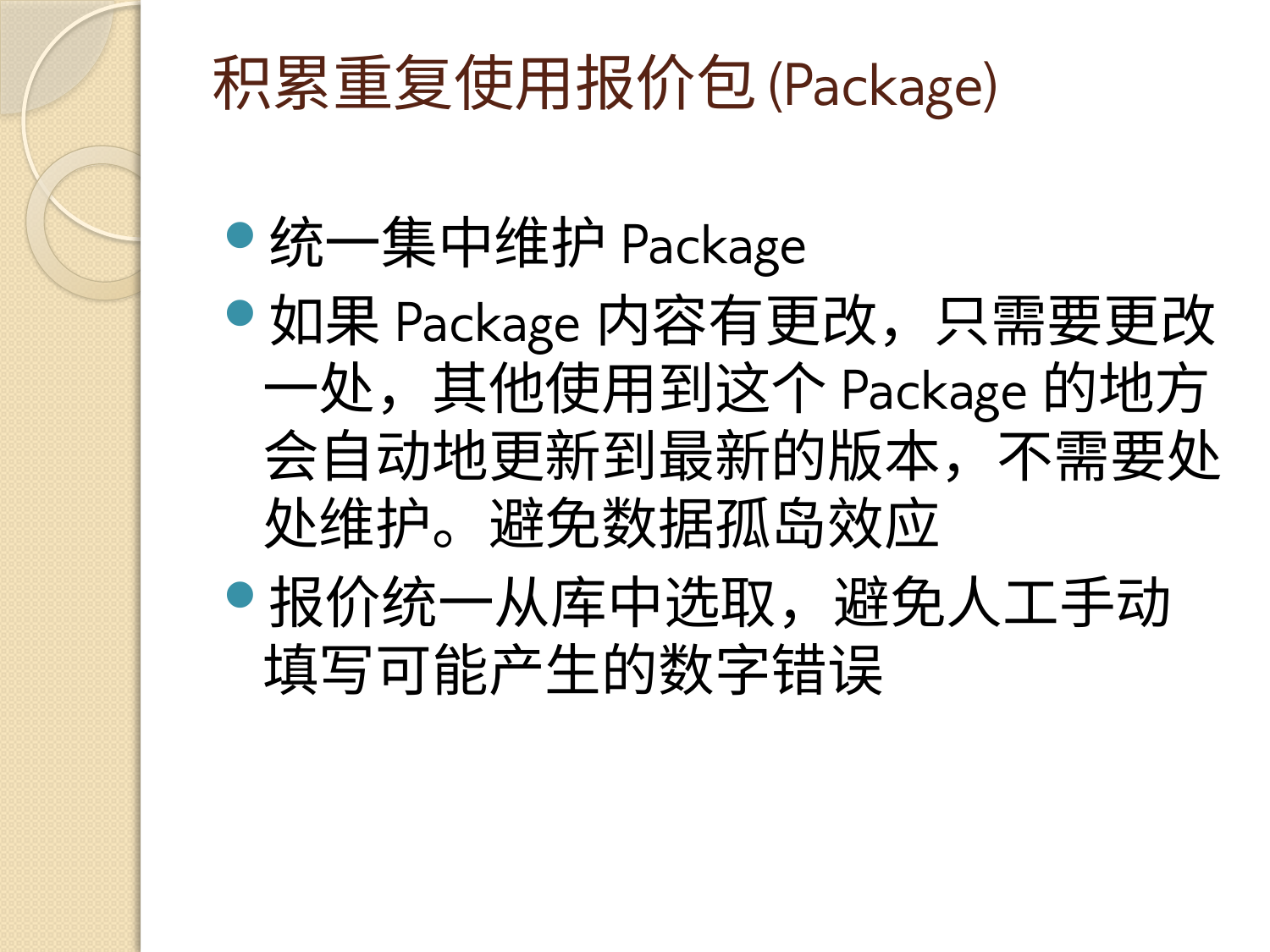

# 积累重复使用报价包(Package)
统一集中维护Package
如果Package内容有更改，只需要更改一处，其他使用到这个Package的地方会自动地更新到最新的版本，不需要处处维护。避免数据孤岛效应
报价统一从库中选取，避免人工手动填写可能产生的数字错误